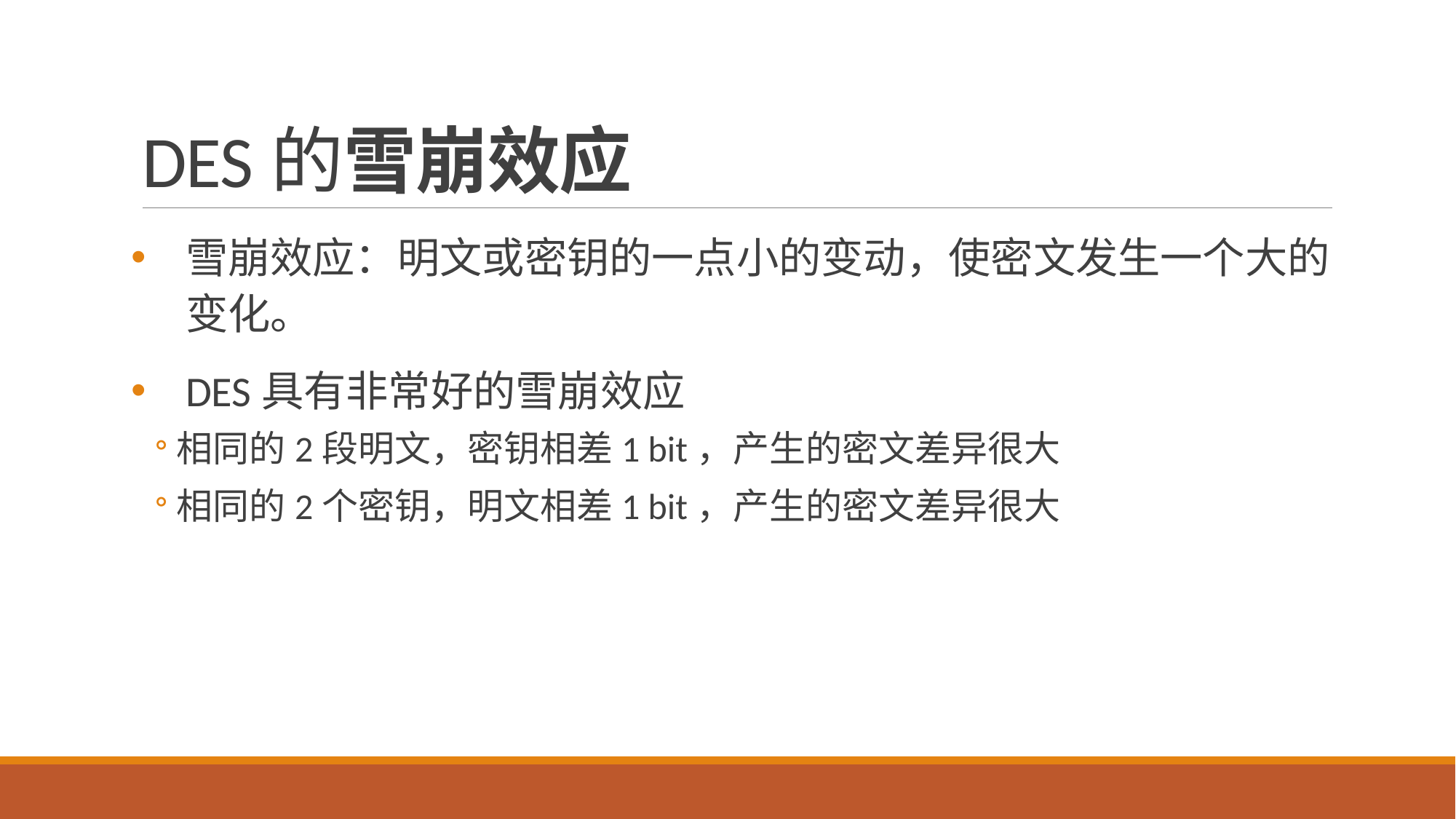

# DES的雪崩效应
雪崩效应：明文或密钥的一点小的变动，使密文发生一个大的变化。
DES具有非常好的雪崩效应
相同的2段明文，密钥相差1 bit，产生的密文差异很大
相同的2个密钥，明文相差1 bit，产生的密文差异很大